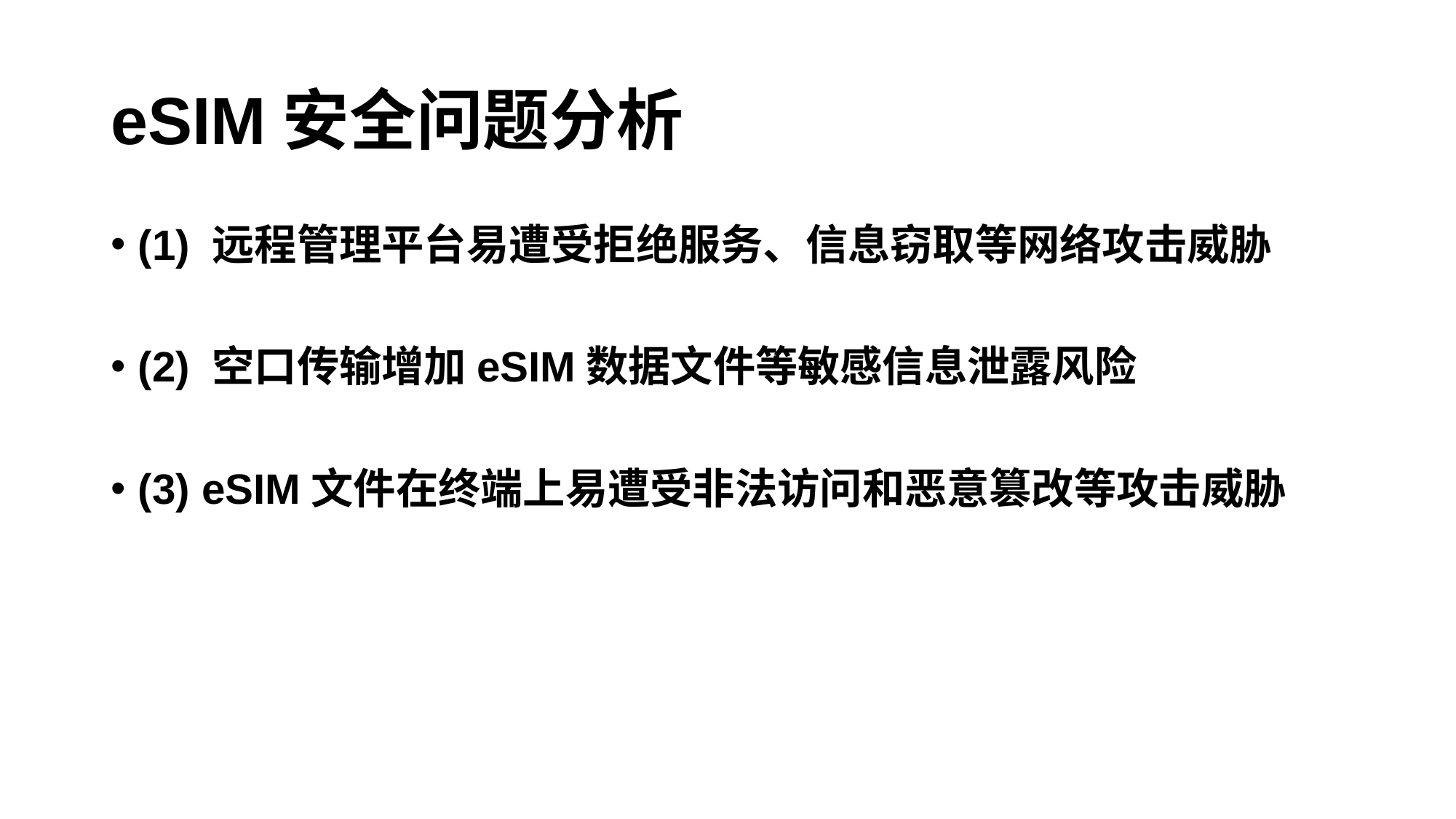

# eSIM安全问题分析
(1) 远程管理平台易遭受拒绝服务、信息窃取等网络攻击威胁

(2) 空口传输增加eSIM数据文件等敏感信息泄露风险

(3) eSIM文件在终端上易遭受非法访问和恶意篡改等攻击威胁